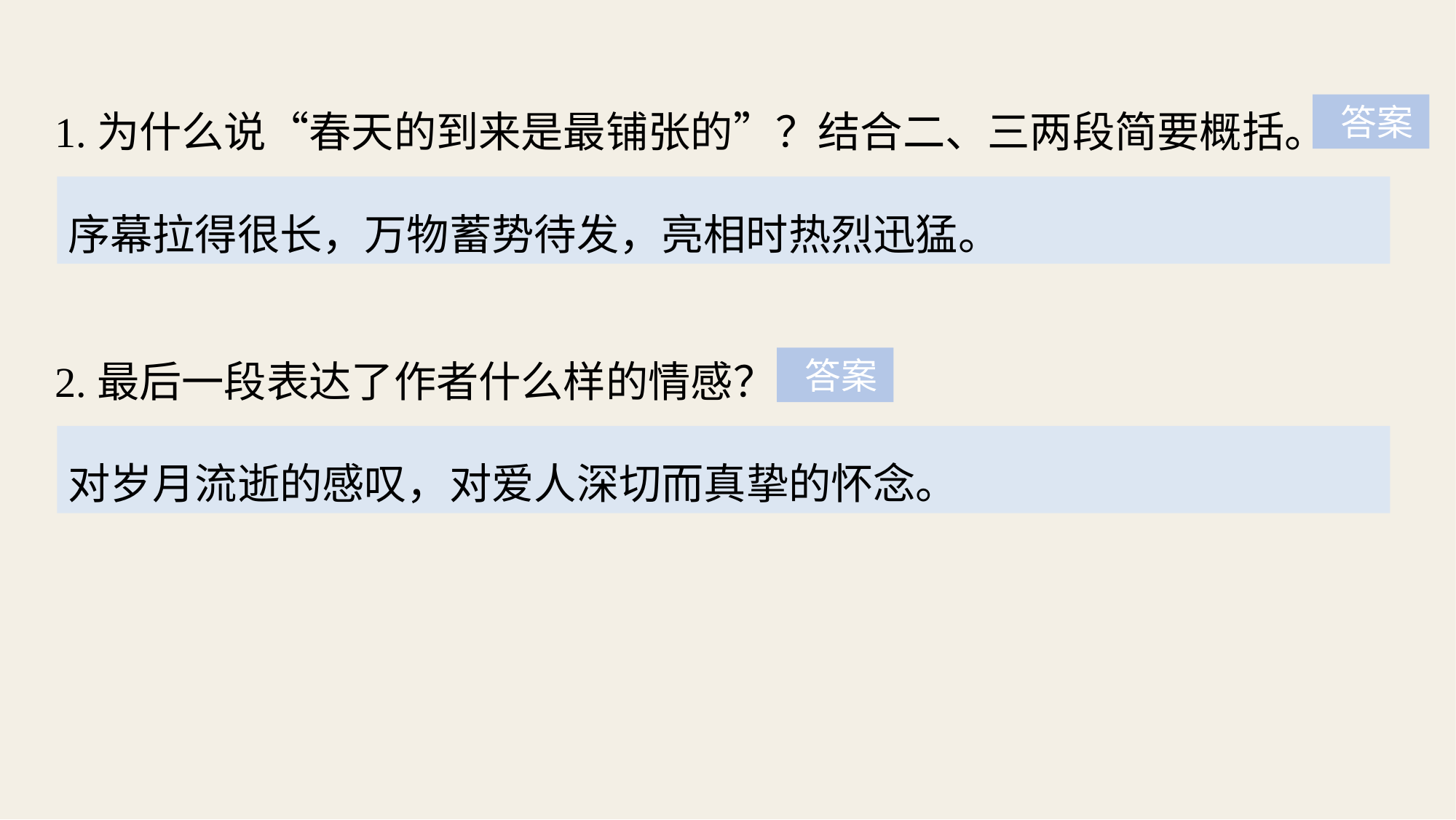

1.为什么说“春天的到来是最铺张的”？结合二、三两段简要概括。
 答案
序幕拉得很长，万物蓄势待发，亮相时热烈迅猛。
2.最后一段表达了作者什么样的情感？
 答案
对岁月流逝的感叹，对爱人深切而真挚的怀念。